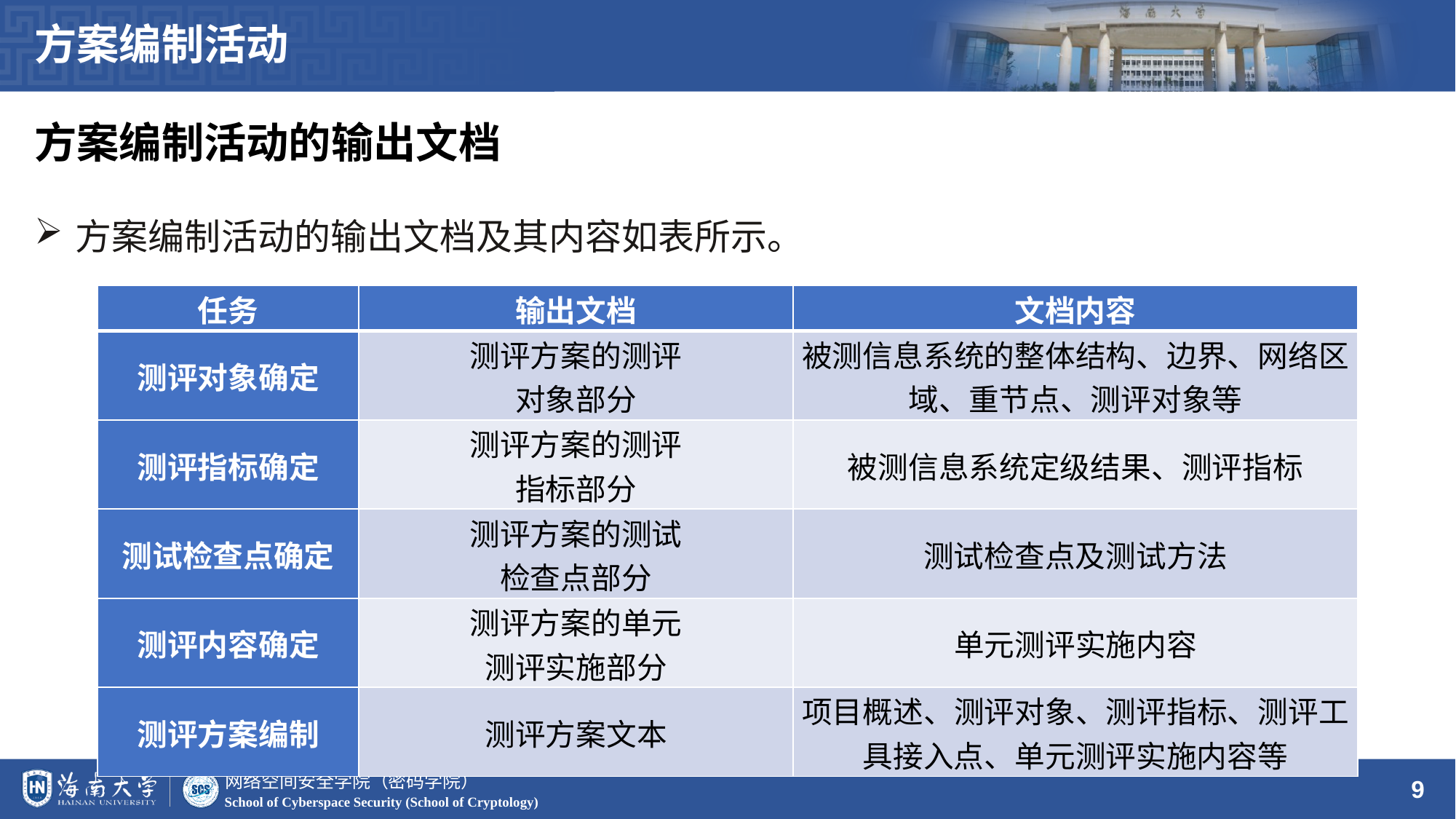

方案编制活动
方案编制活动的输出文档
方案编制活动的输出文档及其内容如表所示。
| 任务 | 输出文档 | 文档内容 |
| --- | --- | --- |
| 测评对象确定 | 测评方案的测评 对象部分 | 被测信息系统的整体结构、边界、网络区域、重节点、测评对象等 |
| 测评指标确定 | 测评方案的测评 指标部分 | 被测信息系统定级结果、测评指标 |
| 测试检查点确定 | 测评方案的测试 检查点部分 | 测试检查点及测试方法 |
| 测评内容确定 | 测评方案的单元 测评实施部分 | 单元测评实施内容 |
| 测评方案编制 | 测评方案文本 | 项目概述、测评对象、测评指标、测评工具接入点、单元测评实施内容等 |
9